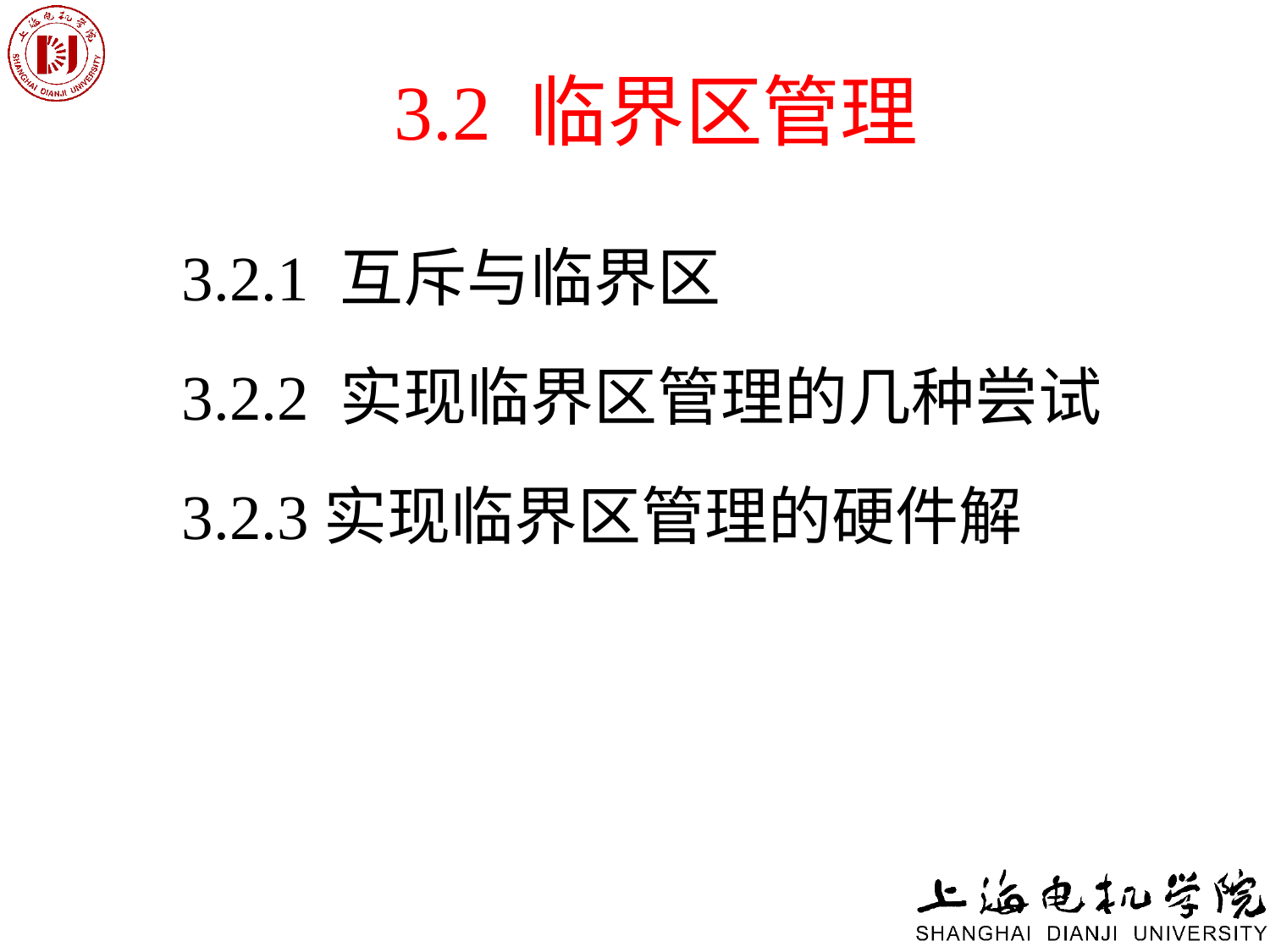

# 3.2 临界区管理
3.2.1 互斥与临界区
3.2.2 实现临界区管理的几种尝试
3.2.3实现临界区管理的硬件解